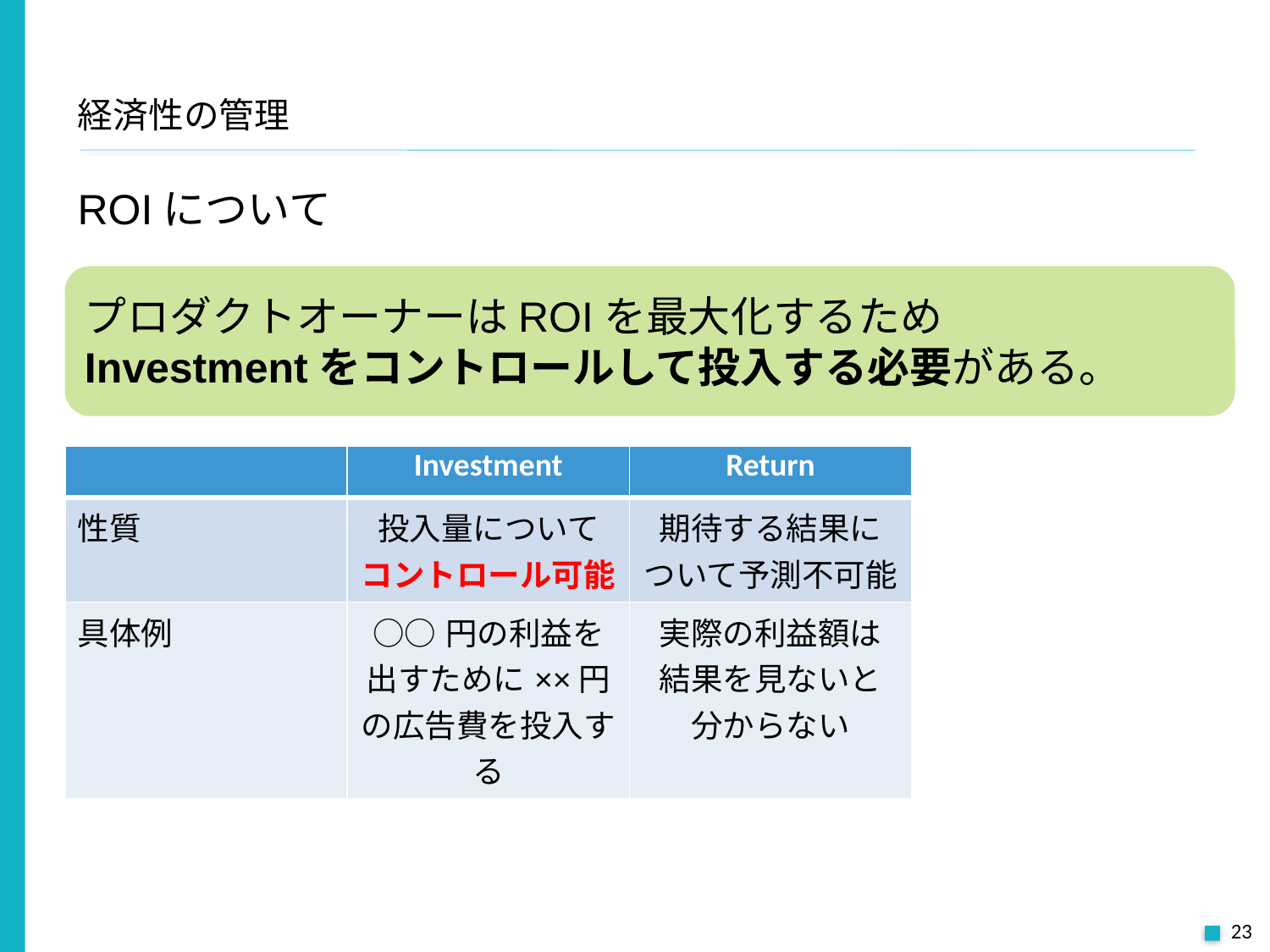

# 経済性の管理
ROIについて

プロダクトオーナーはROIを最大化するため
Investmentをコントロールして投入する必要がある。
|  | Investment | Return |
| --- | --- | --- |
| 性質 | 投入量について コントロール可能 | 期待する結果に ついて予測不可能 |
| 具体例 | ○○円の利益を出すために××円の広告費を投入する | 実際の利益額は 結果を見ないと 分からない |
23